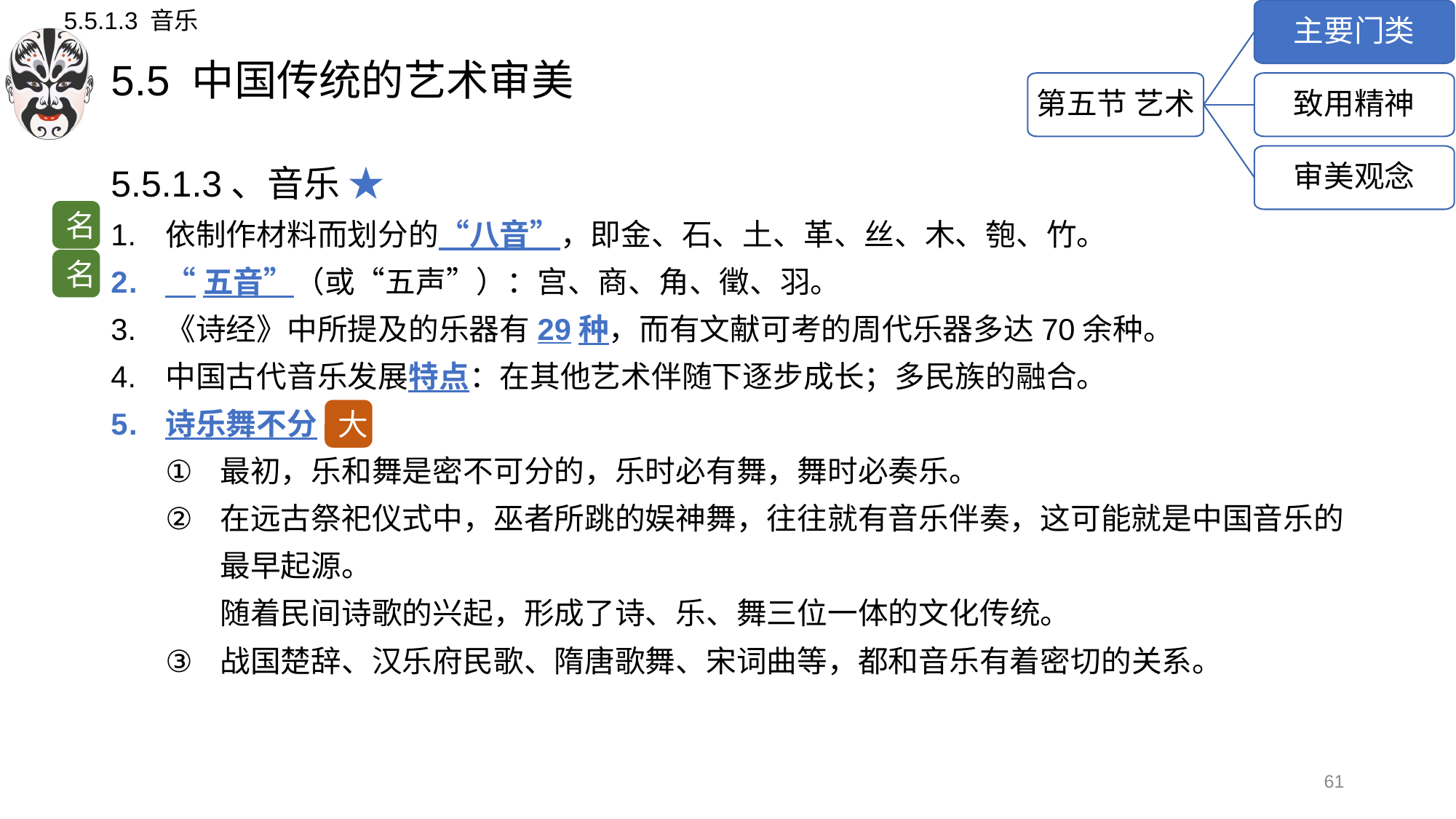

5.5.1.3 音乐
主要门类
# 5.5 中国传统的艺术审美

第五节 艺术
致用精神

5.5.1.3、音乐 ★
依制作材料而划分的“八音”，即金、石、土、革、丝、木、匏、竹。
“五音”（或“五声”）：宫、商、角、徵、羽。
《诗经》中所提及的乐器有29种，而有文献可考的周代乐器多达70余种。
中国古代音乐发展特点：在其他艺术伴随下逐步成长；多民族的融合。
诗乐舞不分
最初，乐和舞是密不可分的，乐时必有舞，舞时必奏乐。
在远古祭祀仪式中，巫者所跳的娱神舞，往往就有音乐伴奏，这可能就是中国音乐的最早起源。
随着民间诗歌的兴起，形成了诗、乐、舞三位一体的文化传统。
战国楚辞、汉乐府民歌、隋唐歌舞、宋词曲等，都和音乐有着密切的关系。
审美观念
名
名
大
61